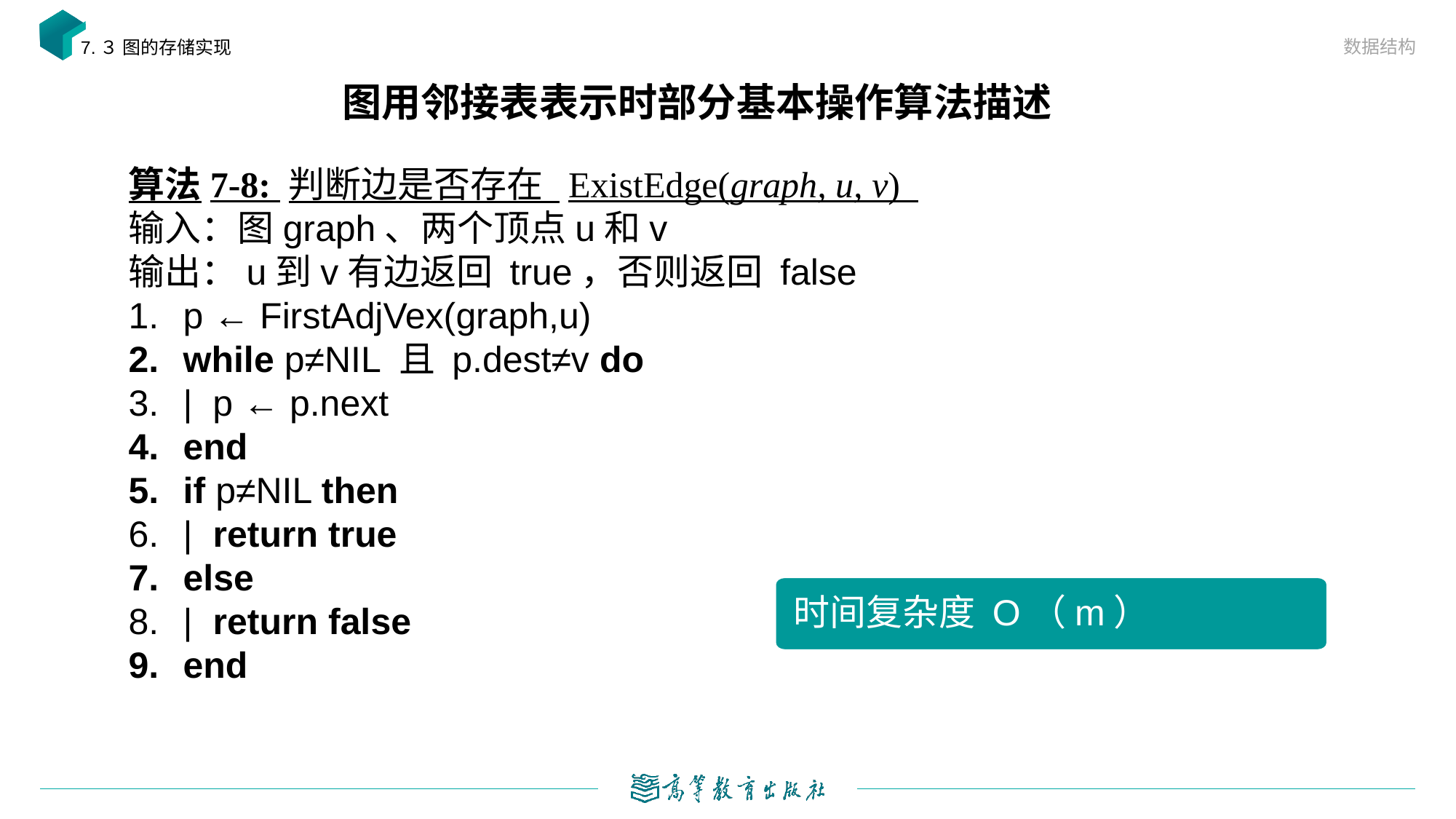

数据结构
7.３ 图的存储实现

# 图用邻接表表示时部分基本操作算法描述
算法7-8: 判断边是否存在  ExistEdge(graph, u, v)
输入：图graph、两个顶点u和v
输出：u到v有边返回 true，否则返回 false
p ← FirstAdjVex(graph,u)
while p≠NIL 且 p.dest≠v do
|  p ← p.next
end
if p≠NIL then
|  return true
else
|  return false
end
时间复杂度 O（m）